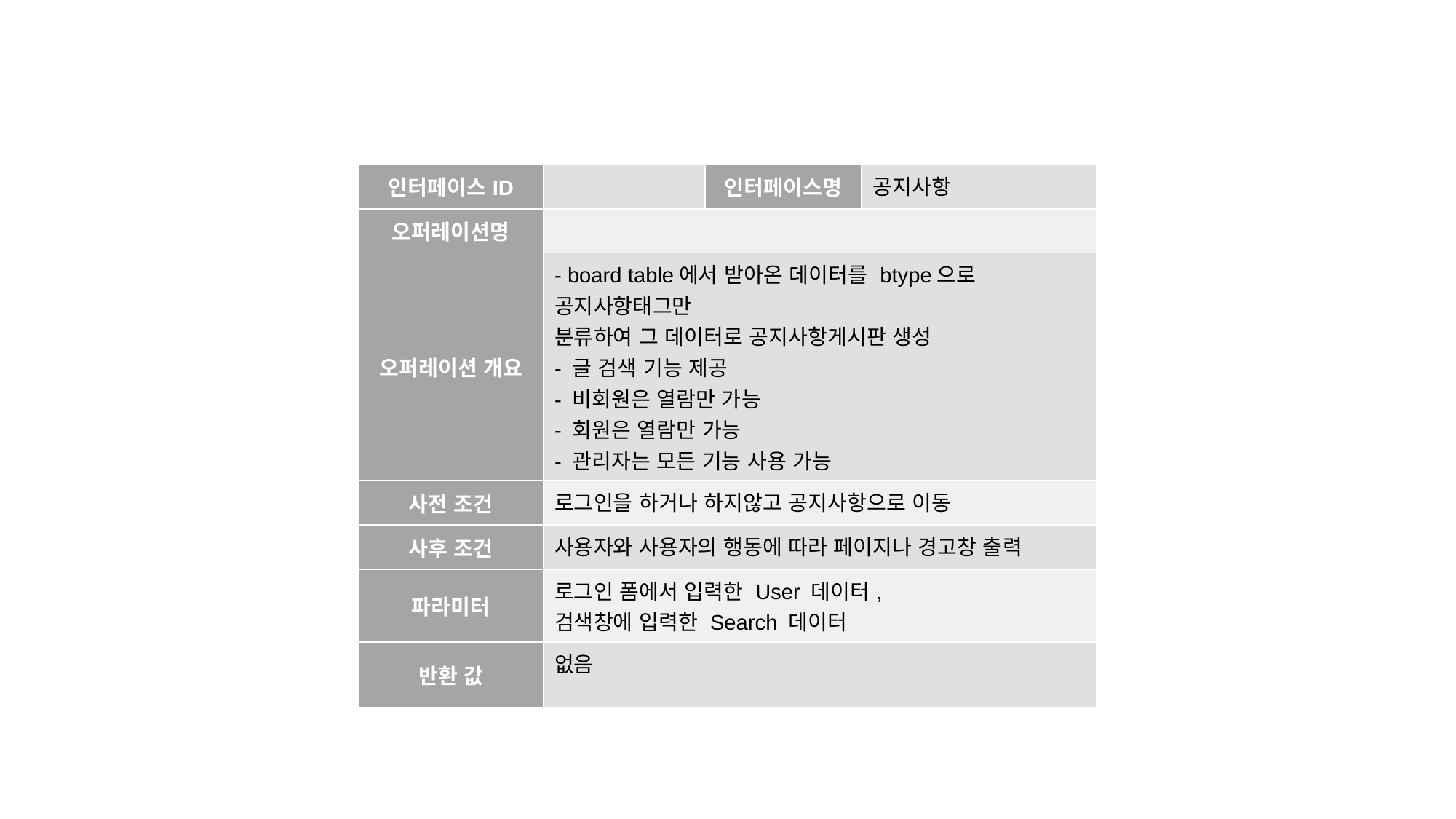

| 인터페이스ID |  | 인터페이스명 | 공지사항 |
| --- | --- | --- | --- |
| 오퍼레이션명 |  |  |  |
| 오퍼레이션 개요 | - board table에서 받아온 데이터를 btype으로 공지사항태그만 분류하여 그 데이터로 공지사항게시판 생성 - 글 검색 기능 제공 - 비회원은 열람만 가능 - 회원은 열람만 가능 - 관리자는 모든 기능 사용 가능 |  |  |
| 사전 조건 | 로그인을 하거나 하지않고 공지사항으로 이동 |  |  |
| 사후 조건 | 사용자와 사용자의 행동에 따라 페이지나 경고창 출력 |  |  |
| 파라미터 | 로그인 폼에서 입력한 User 데이터, 검색창에 입력한 Search 데이터 |  |  |
| 반환 값 | 없음 |  |  |